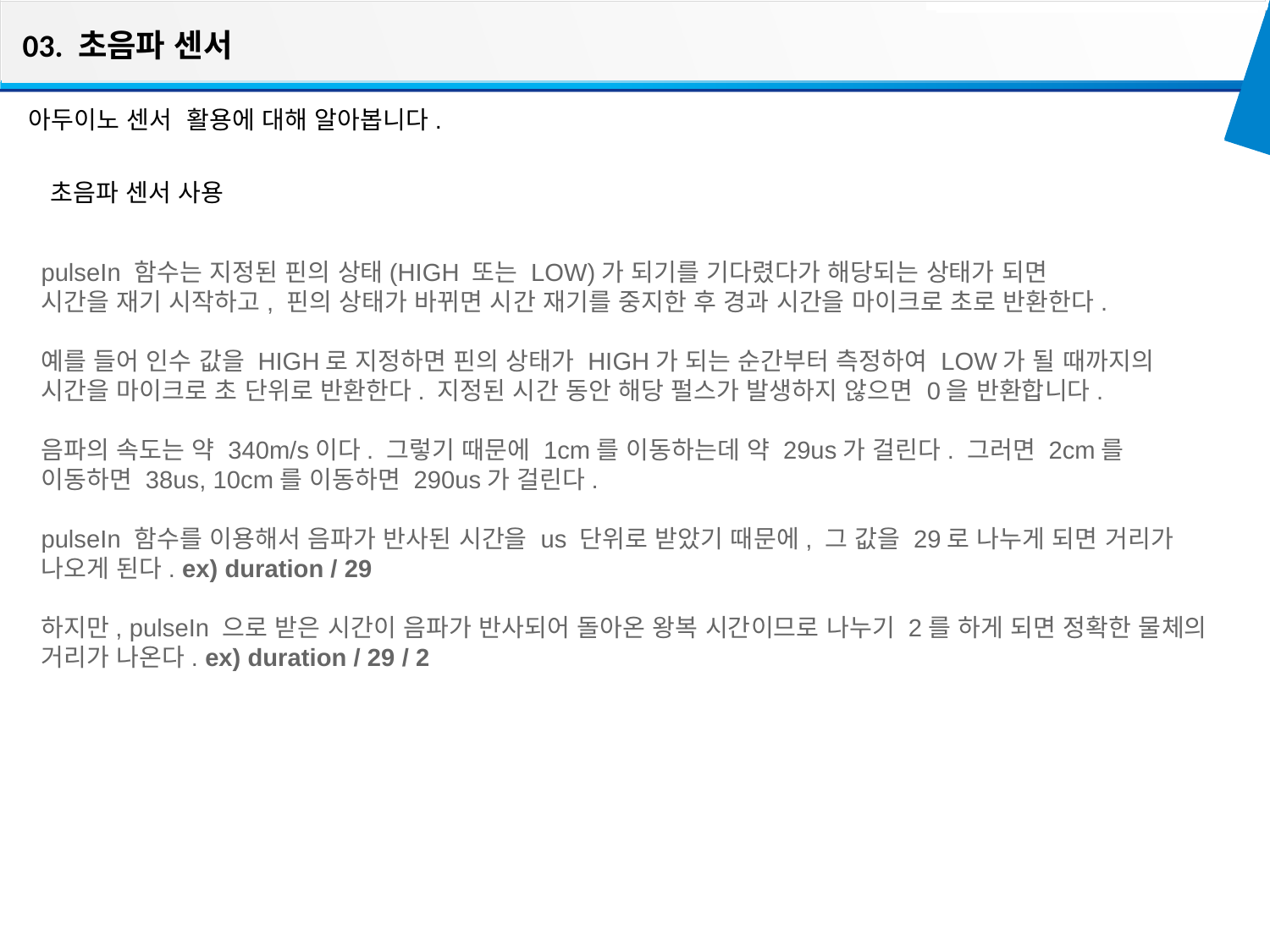

03. 초음파 센서

아두이노 센서  활용에 대해 알아봅니다.
초음파 센서 사용
pulseIn 함수는 지정된 핀의 상태(HIGH 또는 LOW)가 되기를 기다렸다가 해당되는 상태가 되면
시간을 재기 시작하고, 핀의 상태가 바뀌면 시간 재기를 중지한 후 경과 시간을 마이크로 초로 반환한다.

예를 들어 인수 값을 HIGH로 지정하면 핀의 상태가 HIGH가 되는 순간부터 측정하여 LOW가 될 때까지의 시간을 마이크로 초 단위로 반환한다. 지정된 시간 동안 해당 펄스가 발생하지 않으면 0을 반환합니다.

음파의 속도는 약 340m/s이다. 그렇기 때문에 1cm를 이동하는데 약 29us가 걸린다. 그러면 2cm를 이동하면 38us, 10cm를 이동하면 290us가 걸린다.

pulseIn 함수를 이용해서 음파가 반사된 시간을 us 단위로 받았기 때문에, 그 값을 29로 나누게 되면 거리가 나오게 된다. ex) duration / 29

하지만, pulseIn 으로 받은 시간이 음파가 반사되어 돌아온 왕복 시간이므로 나누기 2를 하게 되면 정확한 물체의 거리가 나온다. ex) duration / 29 / 2